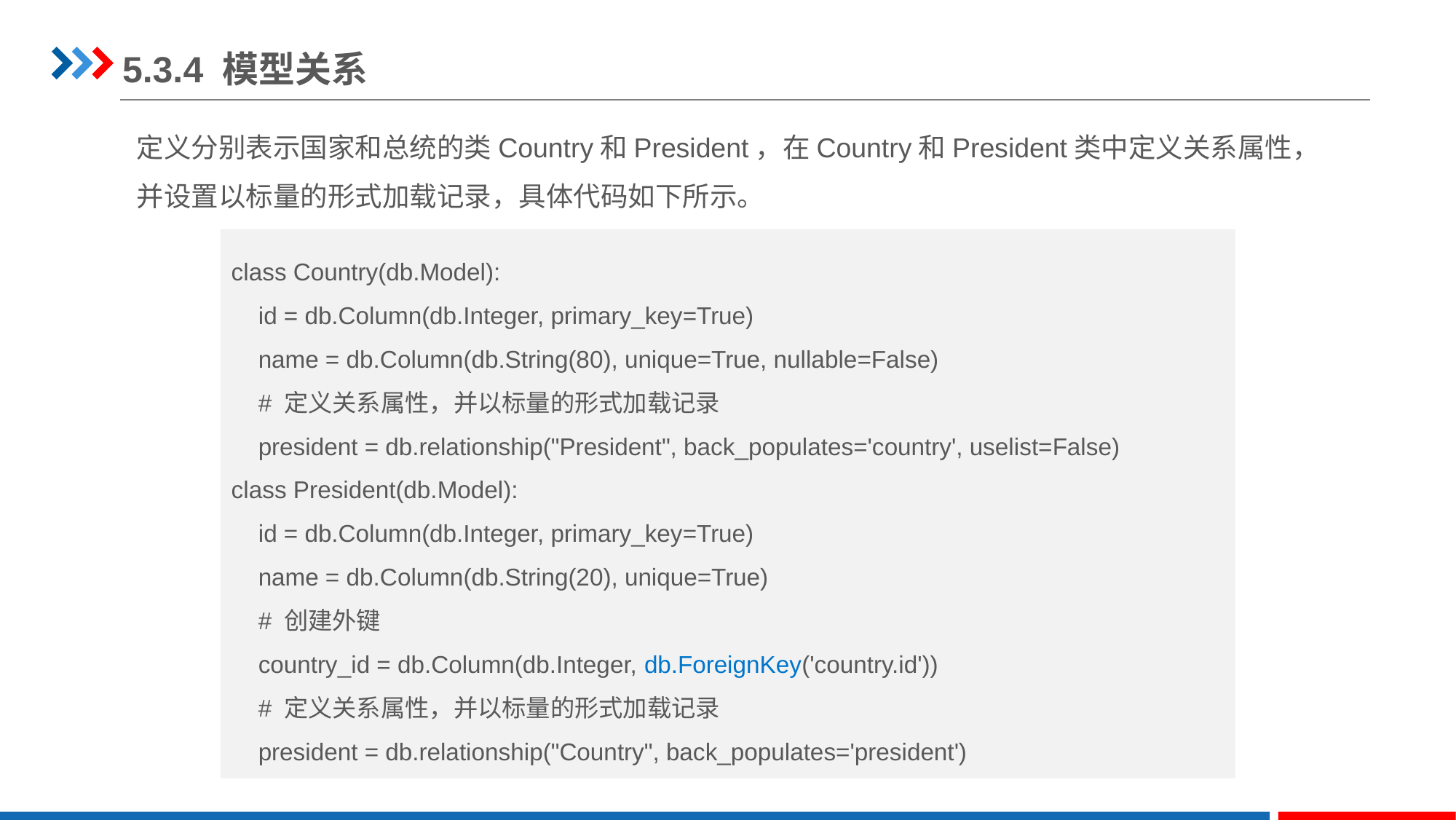

5.3.4 模型关系
定义分别表示国家和总统的类Country和President，在Country和President类中定义关系属性，并设置以标量的形式加载记录，具体代码如下所示。
class Country(db.Model):
    id = db.Column(db.Integer, primary_key=True)
    name = db.Column(db.String(80), unique=True, nullable=False)
    # 定义关系属性，并以标量的形式加载记录
    president = db.relationship("President", back_populates='country', uselist=False)
class President(db.Model):
    id = db.Column(db.Integer, primary_key=True)
    name = db.Column(db.String(20), unique=True)
    # 创建外键
    country_id = db.Column(db.Integer, db.ForeignKey('country.id'))
    # 定义关系属性，并以标量的形式加载记录
    president = db.relationship("Country", back_populates='president')